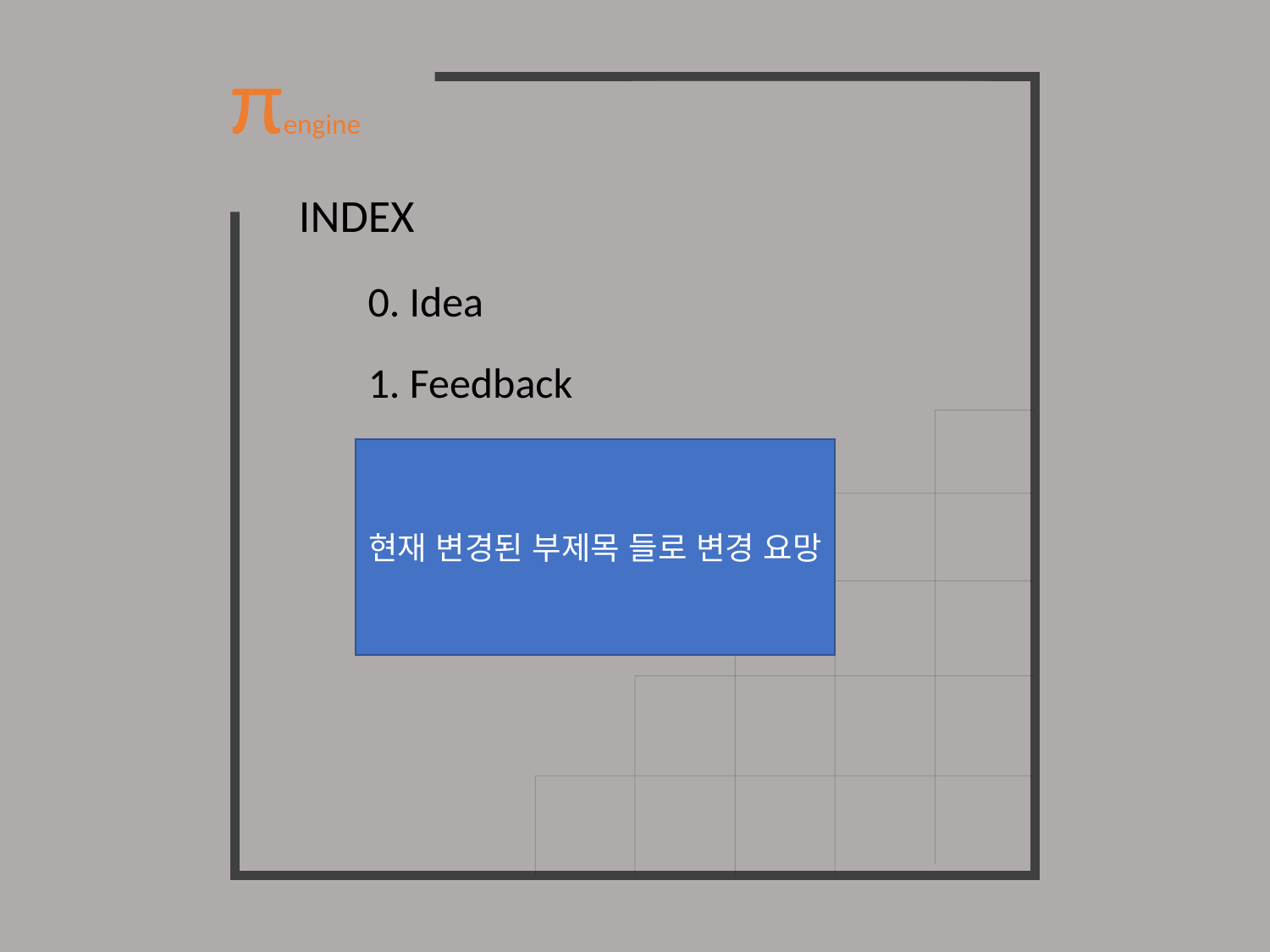

πengine

INDEX
0. Idea
1. Feedback
현재 변경된 부제목 들로 변경 요망